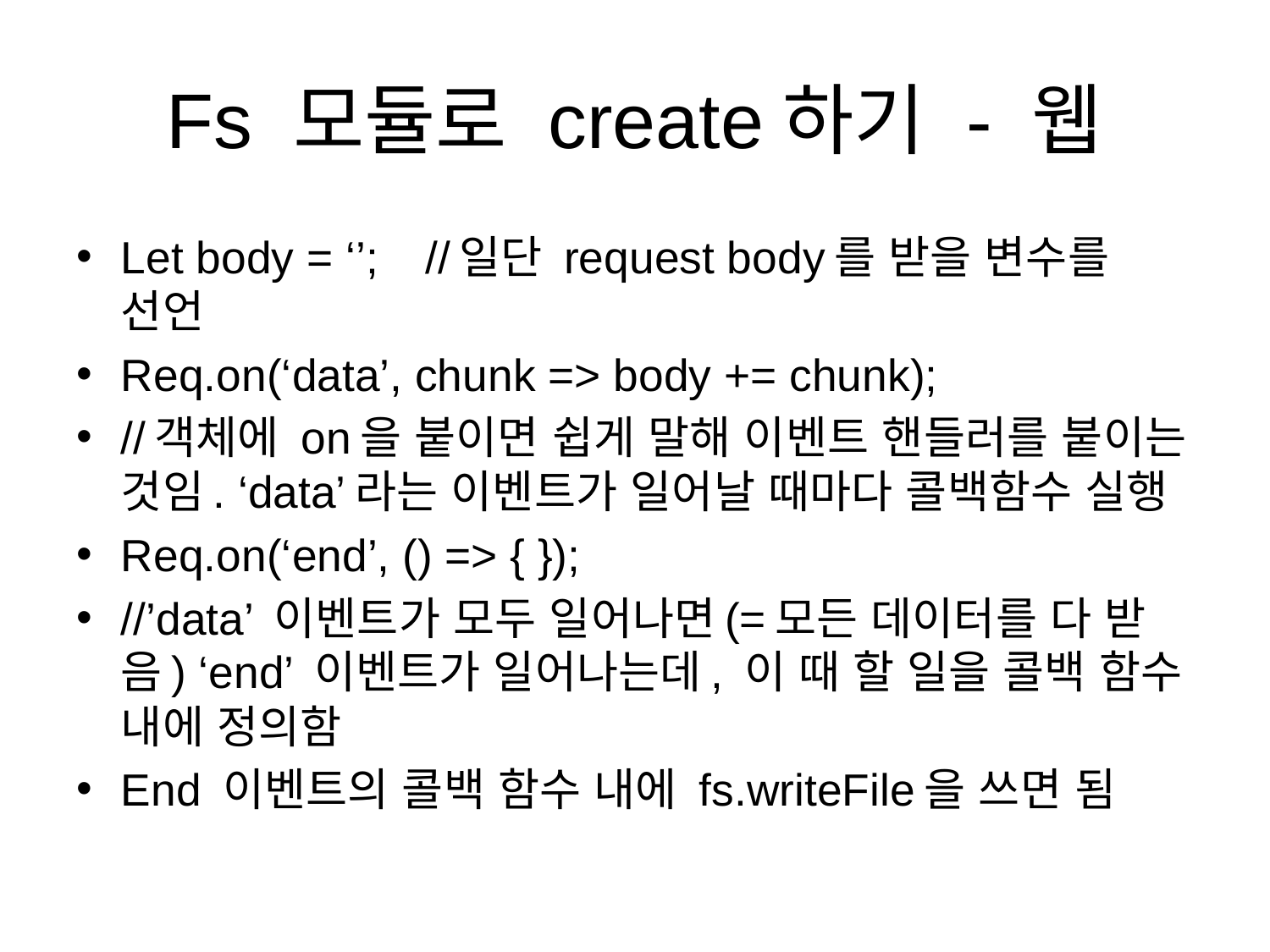

# Fs 모듈로 create하기 - 웹
Let body = ‘’;	//일단 request body를 받을 변수를 선언
Req.on(‘data’, chunk => body += chunk);
//객체에 on을 붙이면 쉽게 말해 이벤트 핸들러를 붙이는 것임. ‘data’라는 이벤트가 일어날 때마다 콜백함수 실행
Req.on(‘end’, () => { });
//’data’ 이벤트가 모두 일어나면(=모든 데이터를 다 받음) ‘end’ 이벤트가 일어나는데, 이 때 할 일을 콜백 함수 내에 정의함
End 이벤트의 콜백 함수 내에 fs.writeFile을 쓰면 됨